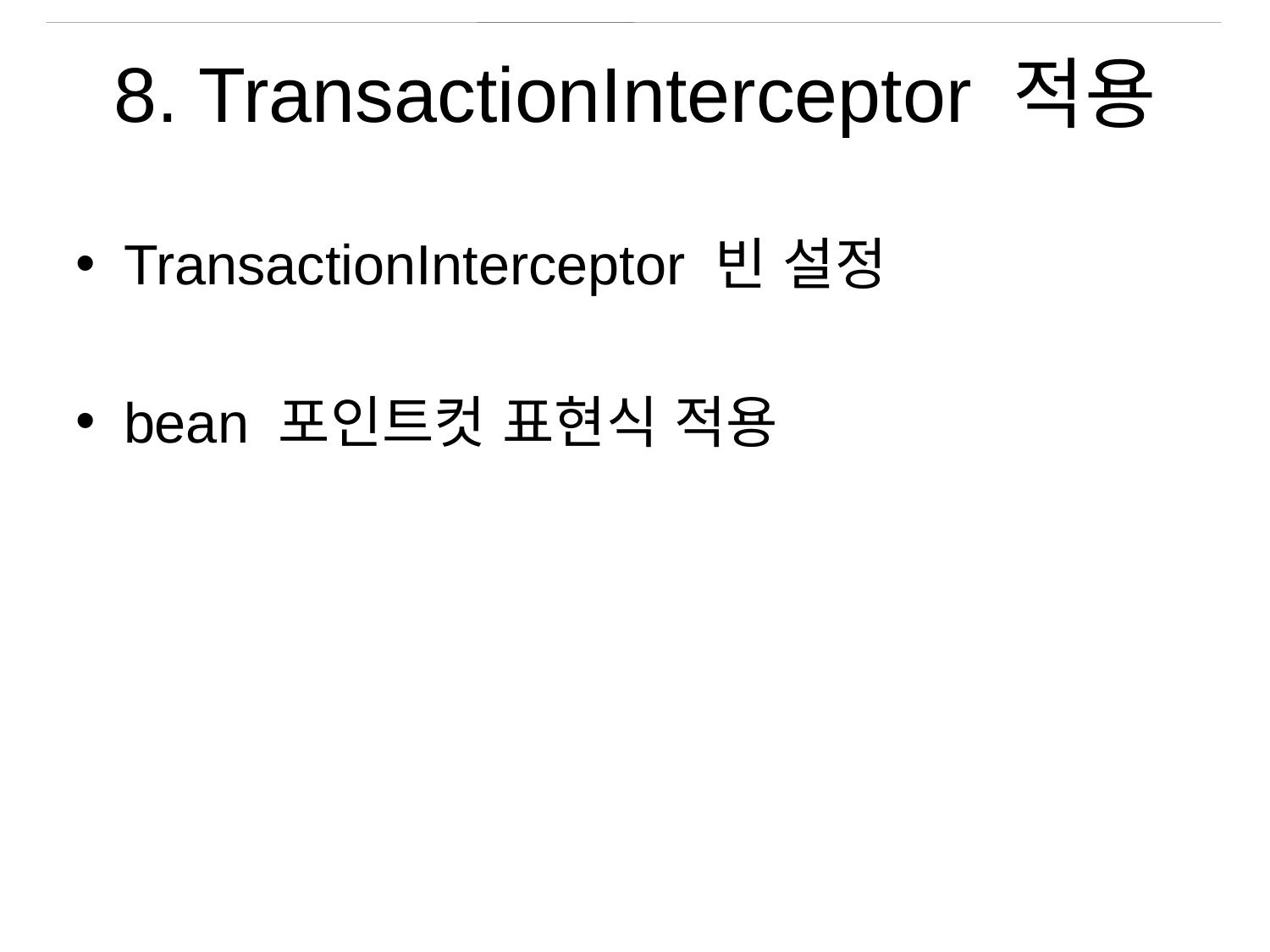

# 8. TransactionInterceptor 적용
TransactionInterceptor 빈 설정

bean 포인트컷 표현식 적용